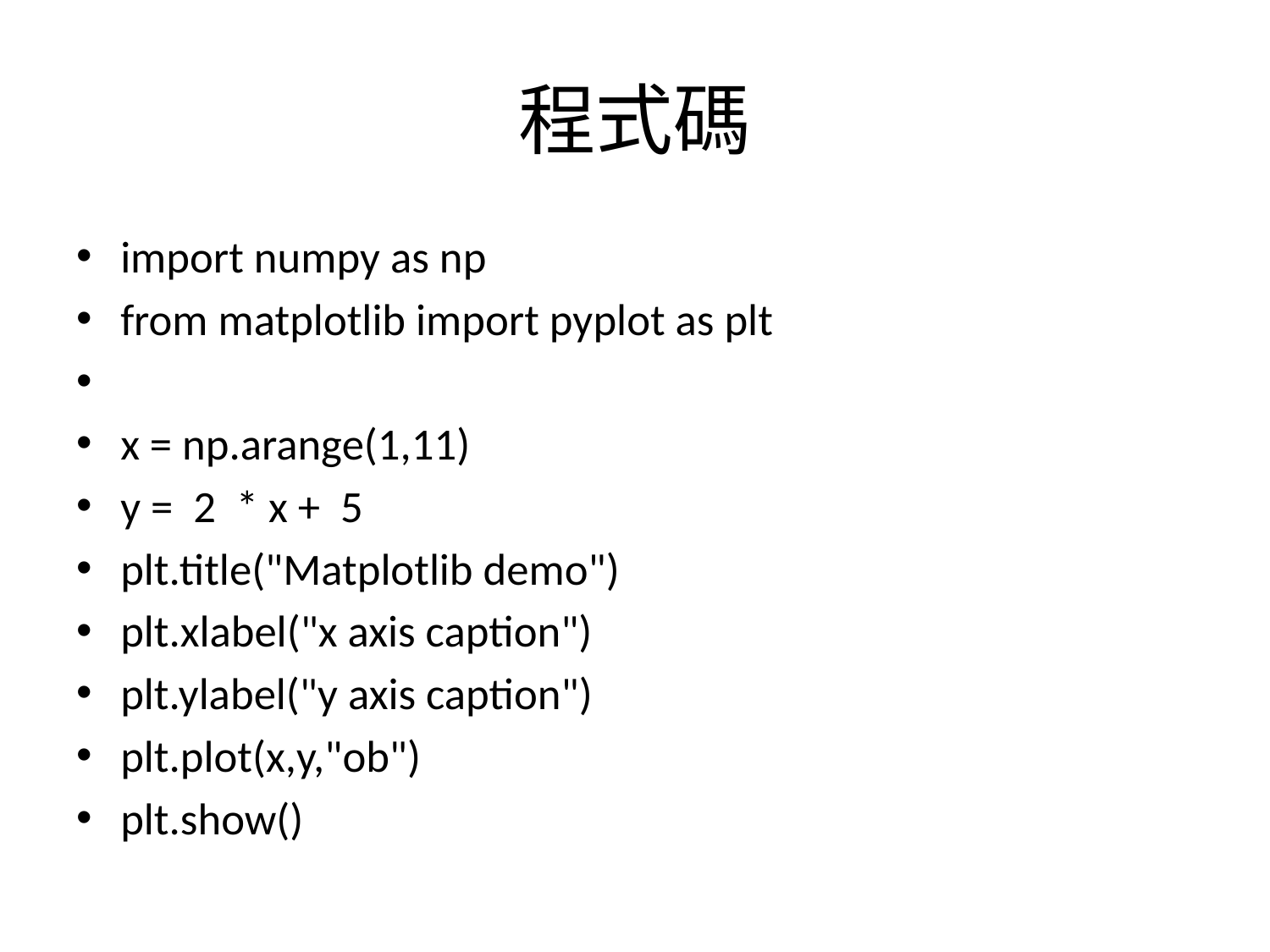

# 程式碼
import numpy as np
from matplotlib import pyplot as plt

x = np.arange(1,11)
y =  2  * x +  5
plt.title("Matplotlib demo")
plt.xlabel("x axis caption")
plt.ylabel("y axis caption")
plt.plot(x,y,"ob")
plt.show()